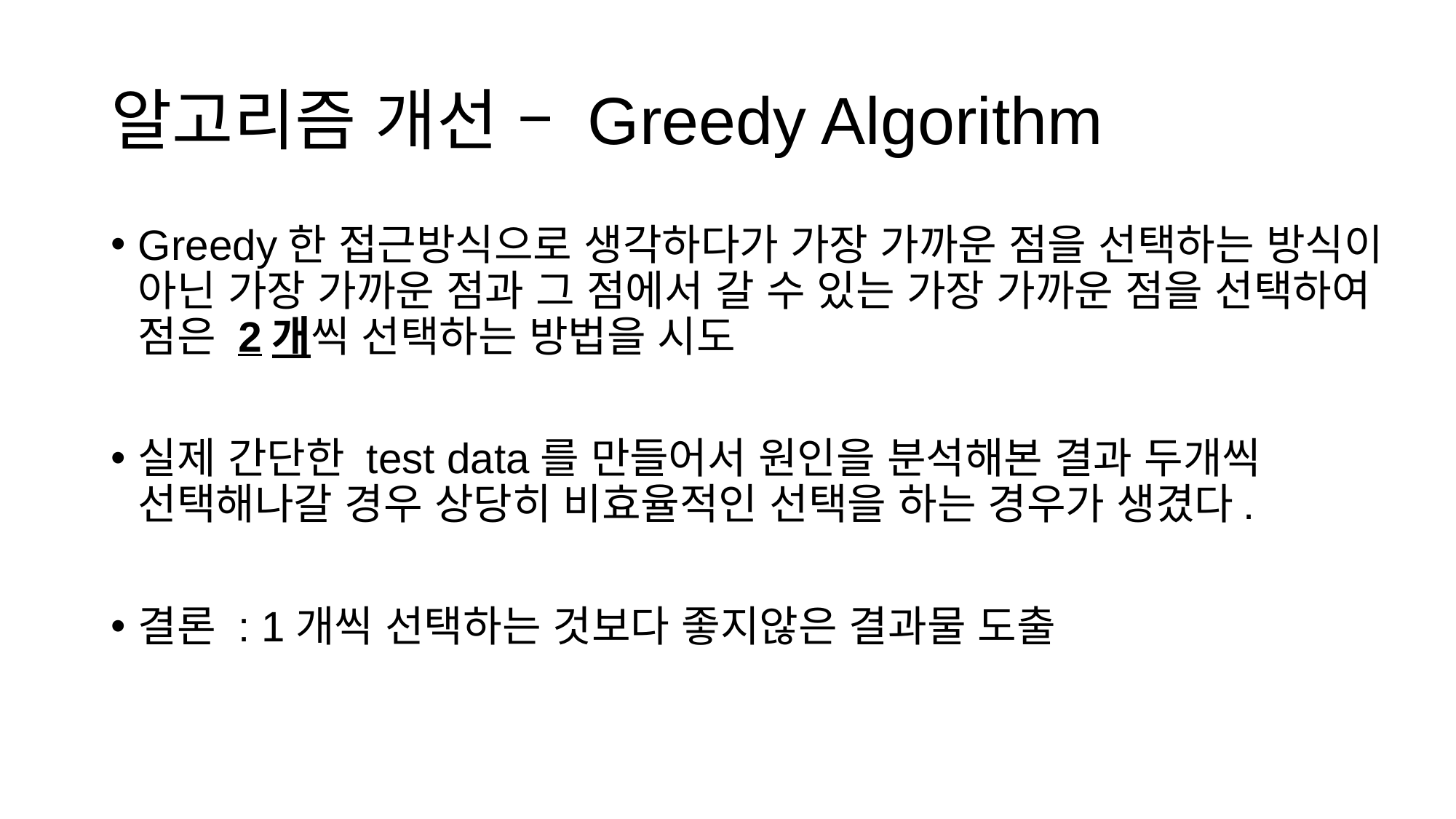

# 알고리즘 개선 – Greedy Algorithm
Greedy한 접근방식으로 생각하다가 가장 가까운 점을 선택하는 방식이 아닌 가장 가까운 점과 그 점에서 갈 수 있는 가장 가까운 점을 선택하여 점은 2개씩 선택하는 방법을 시도

실제 간단한 test data를 만들어서 원인을 분석해본 결과 두개씩 선택해나갈 경우 상당히 비효율적인 선택을 하는 경우가 생겼다.

결론 : 1개씩 선택하는 것보다 좋지않은 결과물 도출